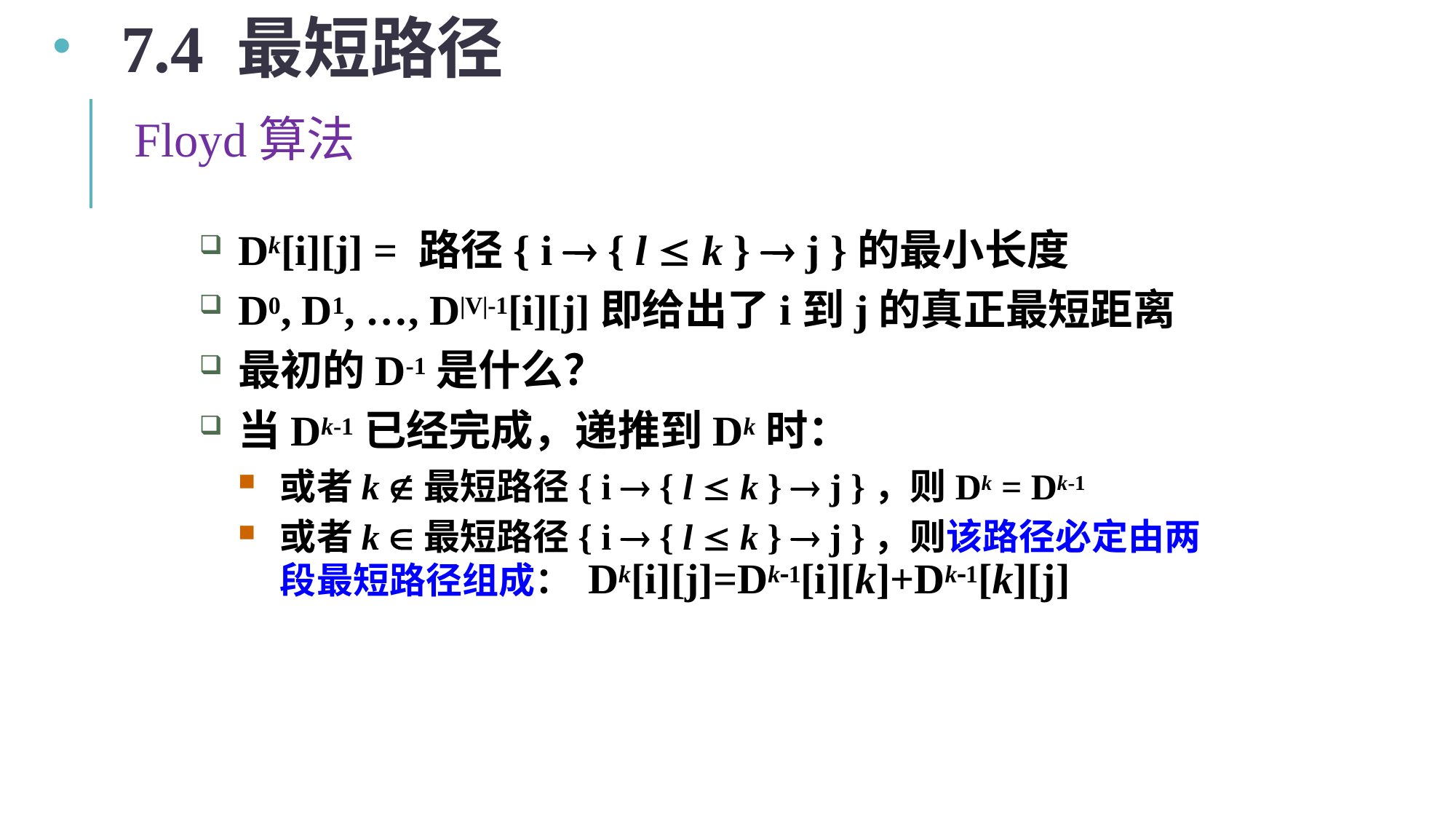

7.4 最短路径
Floyd算法
Dk[i][j] = 路径{ i → { l ≤ k } → j }的最小长度
D0, D1, …, D|V|-1[i][j]即给出了i到j的真正最短距离
最初的D-1是什么？
当Dk-1已经完成，递推到Dk时：
或者k ∉最短路径{ i → { l ≤ k } → j }，则Dk = Dk-1
或者k ∈最短路径{ i → { l ≤ k } → j }，则该路径必定由两 段最短路径组成： Dk[i][j]=Dk−1[i][k]+Dk−1[k][j]